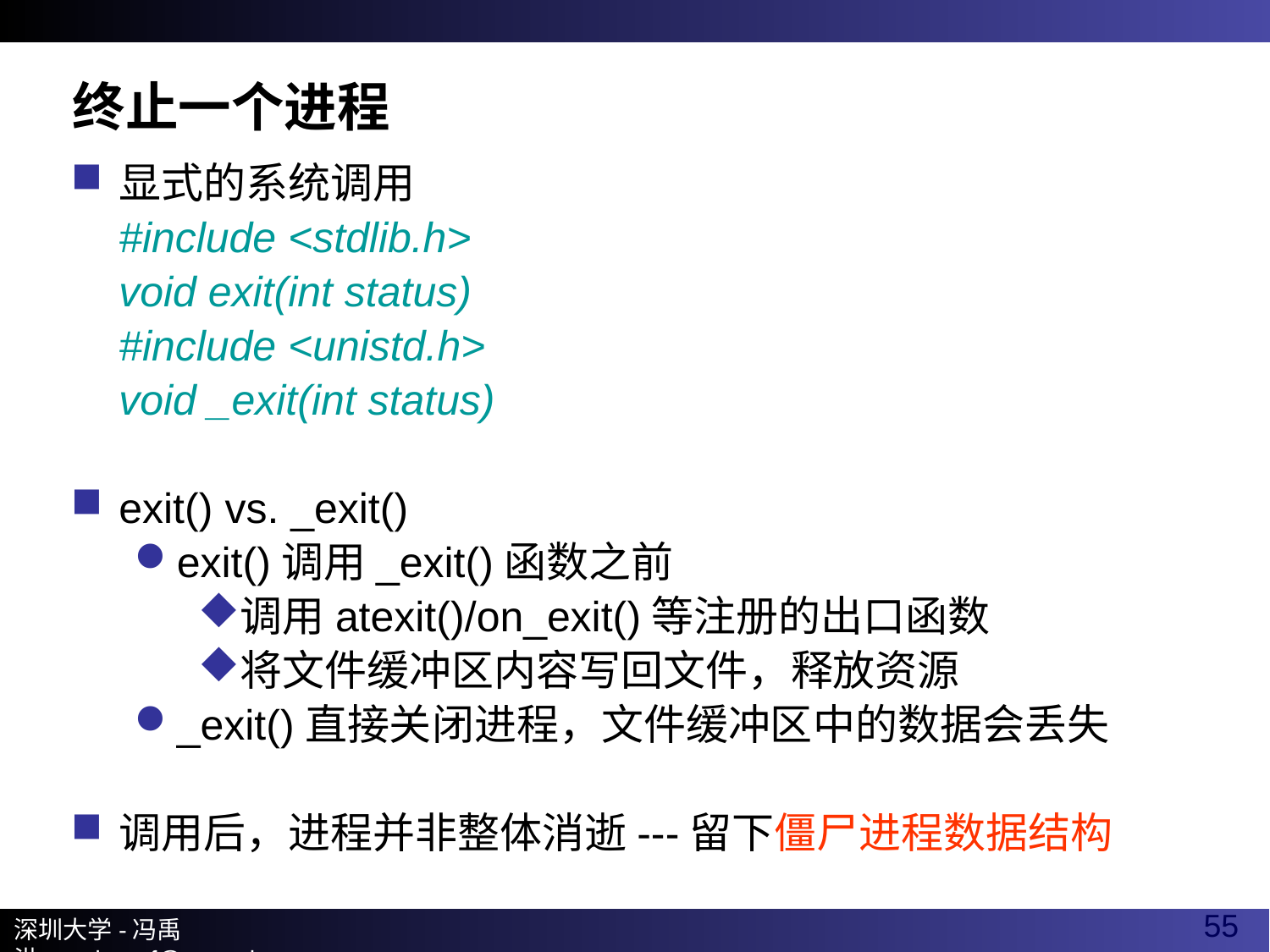

# 终止一个进程
显式的系统调用
	#include <stdlib.h>
	void exit(int status)
	#include <unistd.h>
	void _exit(int status)

exit() vs. _exit()
exit()调用_exit()函数之前
调用atexit()/on_exit()等注册的出口函数
将文件缓冲区内容写回文件，释放资源
_exit()直接关闭进程，文件缓冲区中的数据会丢失

调用后，进程并非整体消逝---留下僵尸进程数据结构